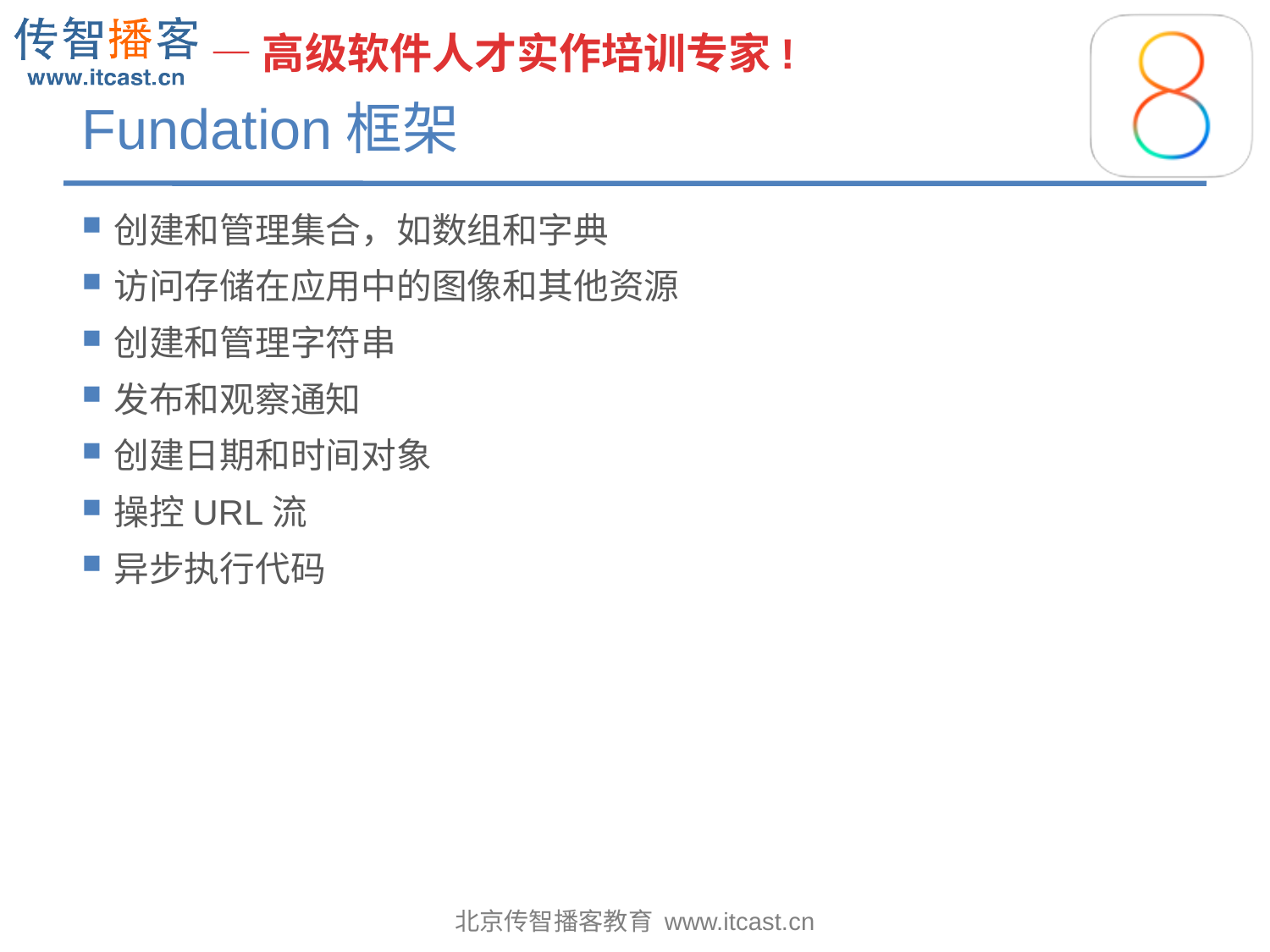

# Fundation框架
创建和管理集合，如数组和字典
访问存储在应用中的图像和其他资源
创建和管理字符串
发布和观察通知
创建日期和时间对象
操控URL流
异步执行代码